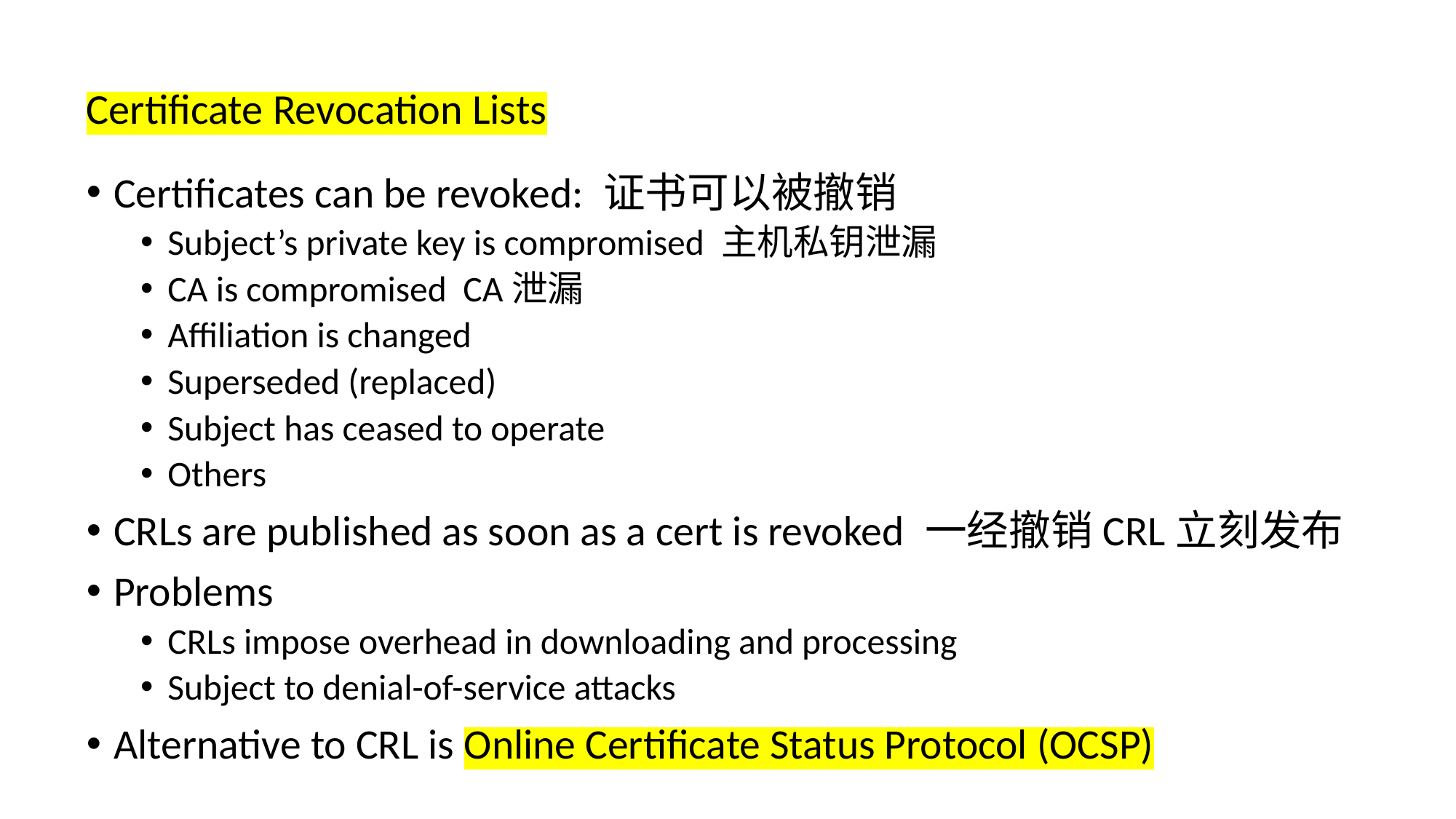

# Certificate Revocation Lists
Certificates can be revoked: 证书可以被撤销
Subject’s private key is compromised 主机私钥泄漏
CA is compromised  CA泄漏
Affiliation is changed
Superseded (replaced)
Subject has ceased to operate
Others
CRLs are published as soon as a cert is revoked 一经撤销CRL立刻发布
Problems
CRLs impose overhead in downloading and processing
Subject to denial-of-service attacks
Alternative to CRL is Online Certificate Status Protocol (OCSP)
20